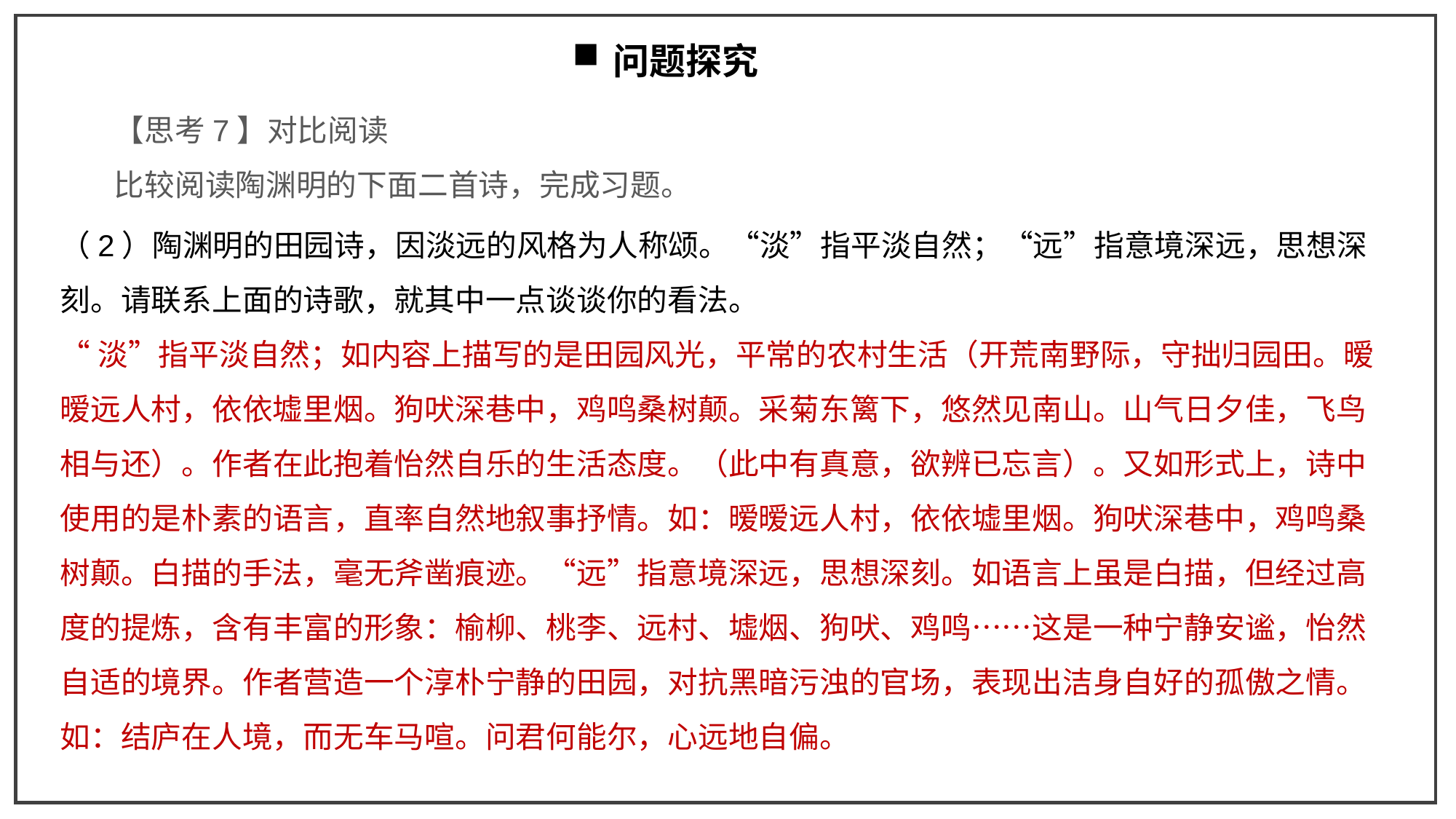

问题探究
【思考7】对比阅读
比较阅读陶渊明的下面二首诗，完成习题。
（2）陶渊明的田园诗，因淡远的风格为人称颂。“淡”指平淡自然；“远”指意境深远，思想深刻。请联系上面的诗歌，就其中一点谈谈你的看法。
“淡”指平淡自然；如内容上描写的是田园风光，平常的农村生活（开荒南野际，守拙归园田。暧暧远人村，依依墟里烟。狗吠深巷中，鸡鸣桑树颠。采菊东篱下，悠然见南山。山气日夕佳，飞鸟相与还）。作者在此抱着怡然自乐的生活态度。（此中有真意，欲辨已忘言）。又如形式上，诗中使用的是朴素的语言，直率自然地叙事抒情。如：暧暧远人村，依依墟里烟。狗吠深巷中，鸡鸣桑树颠。白描的手法，毫无斧凿痕迹。“远”指意境深远，思想深刻。如语言上虽是白描，但经过高度的提炼，含有丰富的形象：榆柳、桃李、远村、墟烟、狗吠、鸡鸣……这是一种宁静安谧，怡然自适的境界。作者营造一个淳朴宁静的田园，对抗黑暗污浊的官场，表现出洁身自好的孤傲之情。如：结庐在人境，而无车马喧。问君何能尔，心远地自偏。